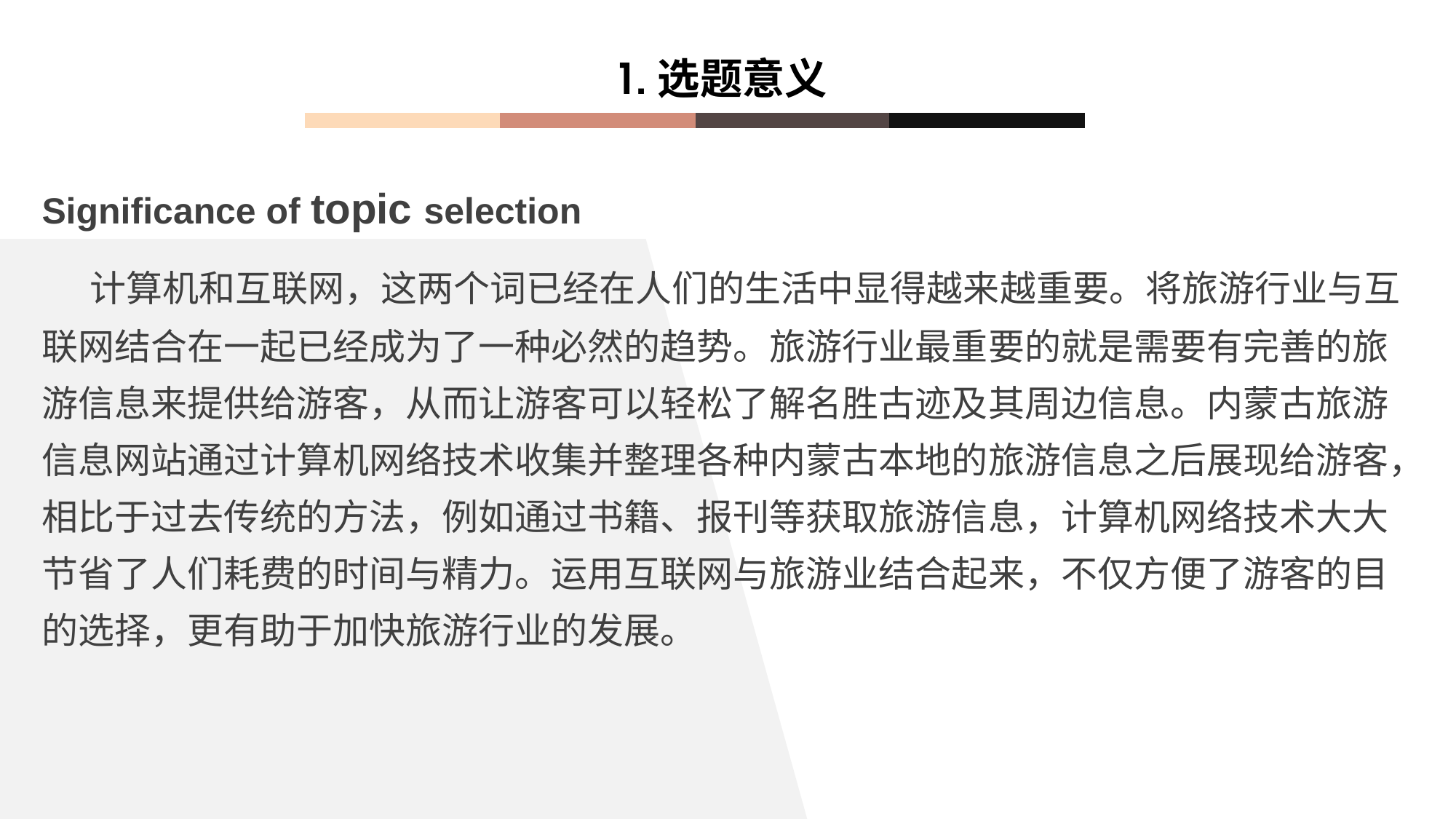

1.选题意义

Significance of topic selection
    计算机和互联网，这两个词已经在人们的生活中显得越来越重要。将旅游行业与互联网结合在一起已经成为了一种必然的趋势。旅游行业最重要的就是需要有完善的旅游信息来提供给游客，从而让游客可以轻松了解名胜古迹及其周边信息。内蒙古旅游信息网站通过计算机网络技术收集并整理各种内蒙古本地的旅游信息之后展现给游客，相比于过去传统的方法，例如通过书籍、报刊等获取旅游信息，计算机网络技术大大节省了人们耗费的时间与精力。运用互联网与旅游业结合起来，不仅方便了游客的目的选择，更有助于加快旅游行业的发展。